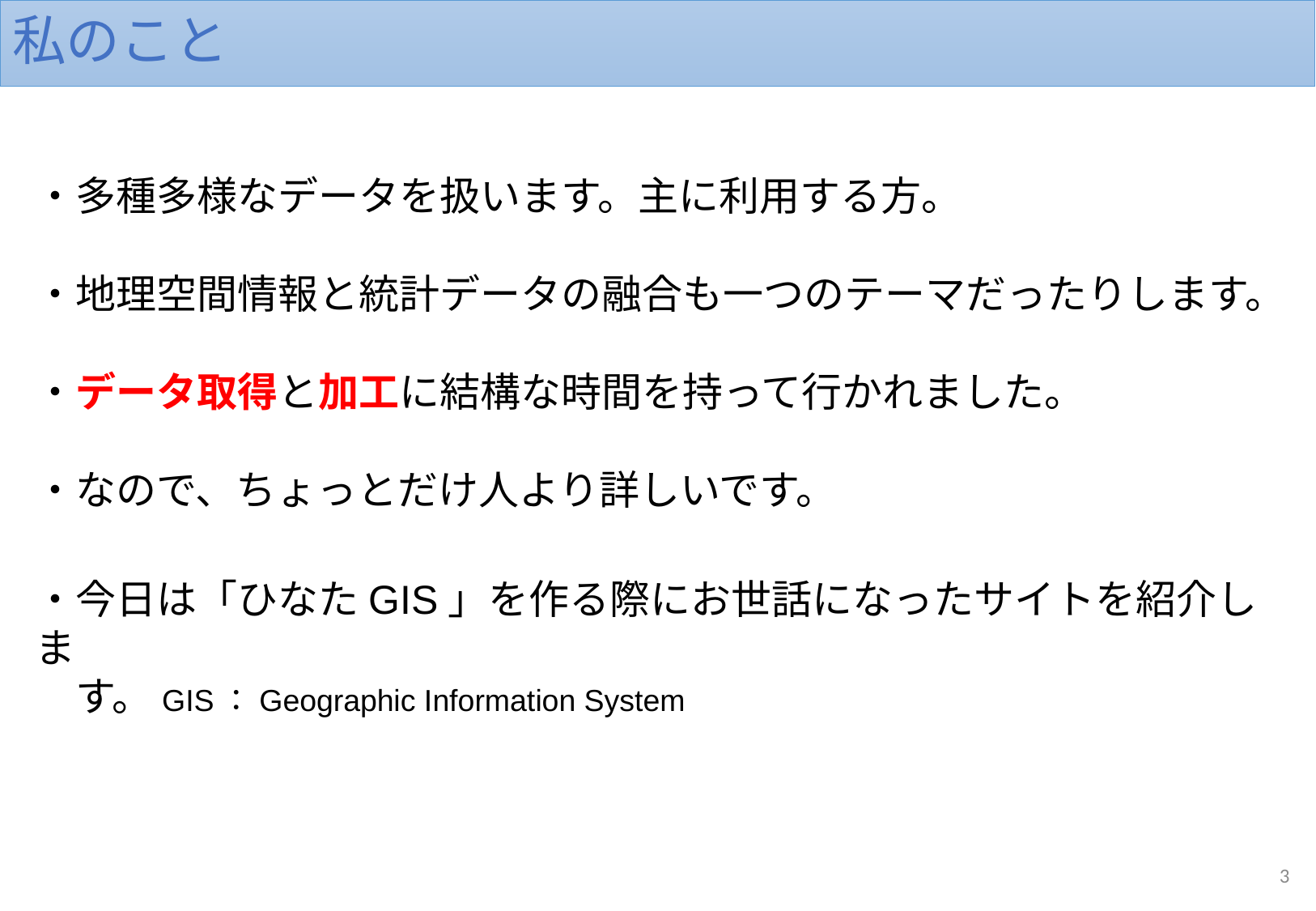

# 私のこと
・多種多様なデータを扱います。主に利用する方。
・地理空間情報と統計データの融合も一つのテーマだったりします。
・データ取得と加工に結構な時間を持って行かれました。
・なので、ちょっとだけ人より詳しいです。
・今日は「ひなたGIS」を作る際にお世話になったサイトを紹介しま
　す。GIS：Geographic Information System
3